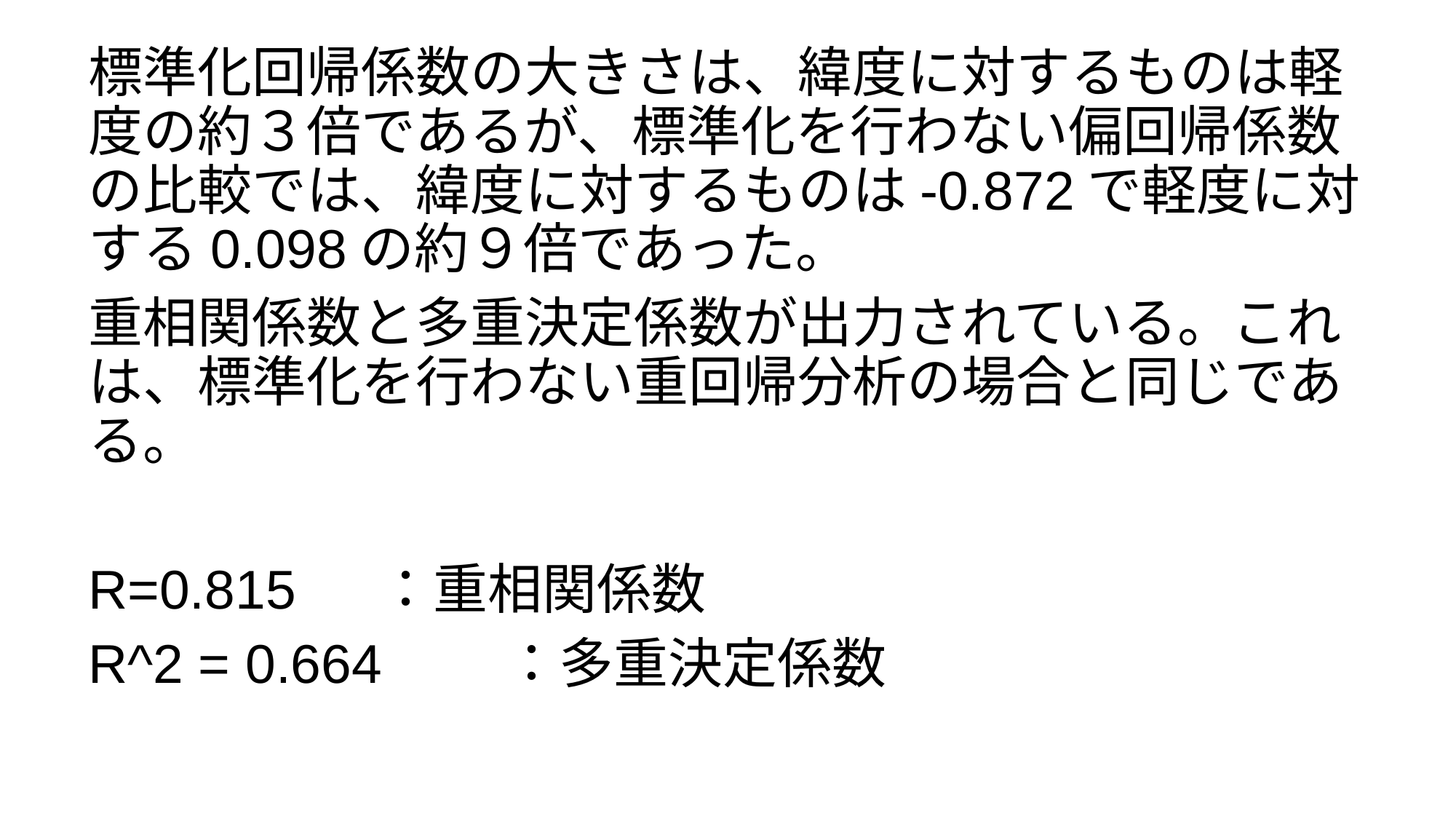

標準化回帰係数の大きさは、緯度に対するものは軽度の約３倍であるが、標準化を行わない偏回帰係数の比較では、緯度に対するものは-0.872で軽度に対する0.098の約９倍であった。
重相関係数と多重決定係数が出力されている。これは、標準化を行わない重回帰分析の場合と同じである。

R=0.815 　：重相関係数
R^2 = 0.664　　：多重決定係数